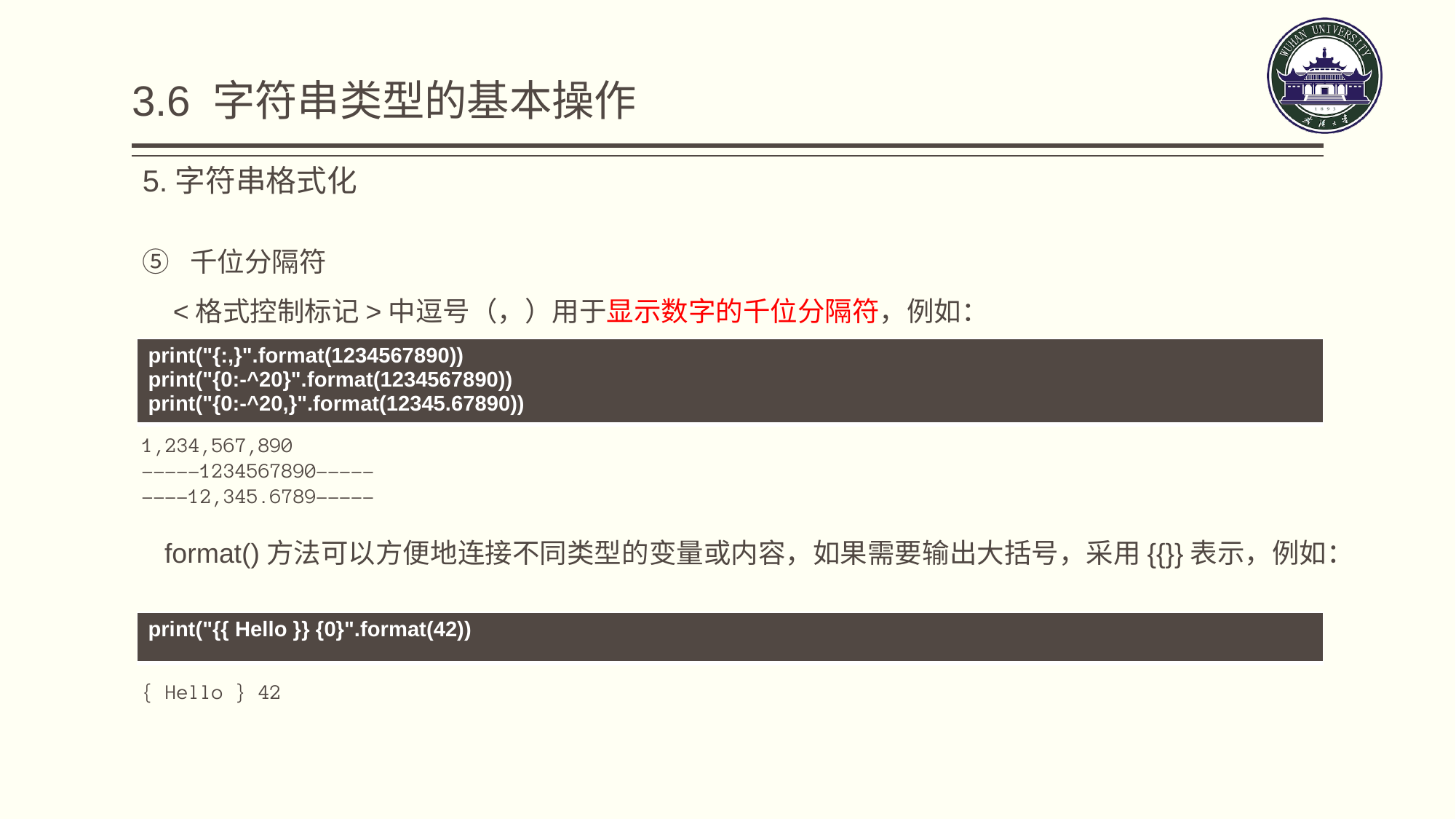

3.6 字符串类型的基本操作
5.字符串格式化
千位分隔符
    <格式控制标记>中逗号（，）用于显示数字的千位分隔符，例如：

| print("{:,}".format(1234567890)) print("{0:-^20}".format(1234567890)) print("{0:-^20,}".format(12345.67890)) |
| --- |
1,234,567,890
-----1234567890-----
----12,345.6789-----
    format()方法可以方便地连接不同类型的变量或内容，如果需要输出大括号，采用{{}}表示，例如：
| print("{{ Hello }} {0}".format(42)) |
| --- |
{ Hello } 42